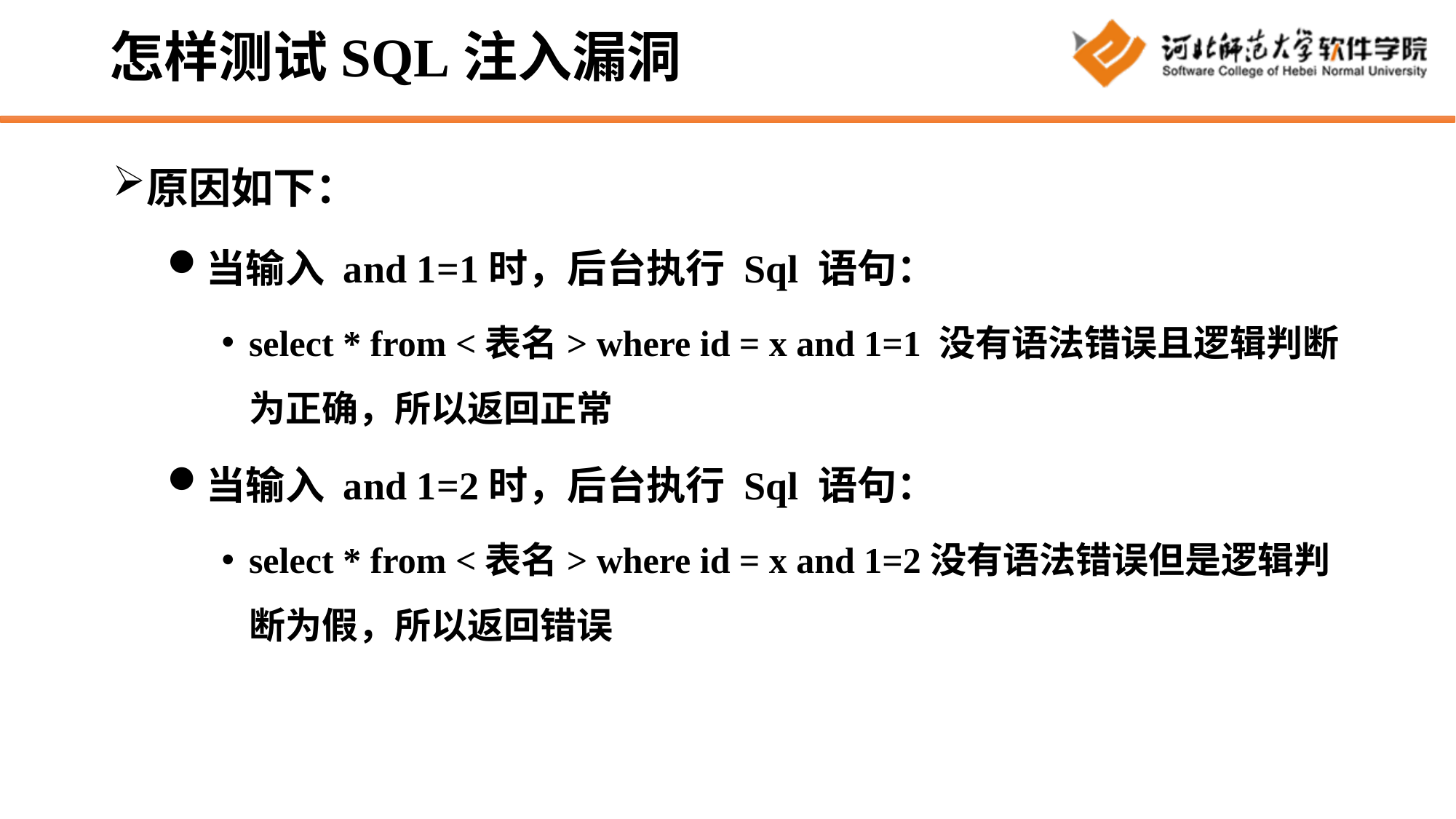

# 怎样测试SQL注入漏洞
原因如下：
当输入 and 1=1时，后台执行 Sql 语句：
select * from <表名> where id = x and 1=1 没有语法错误且逻辑判断为正确，所以返回正常
当输入 and 1=2时，后台执行 Sql 语句：
select * from <表名> where id = x and 1=2没有语法错误但是逻辑判断为假，所以返回错误